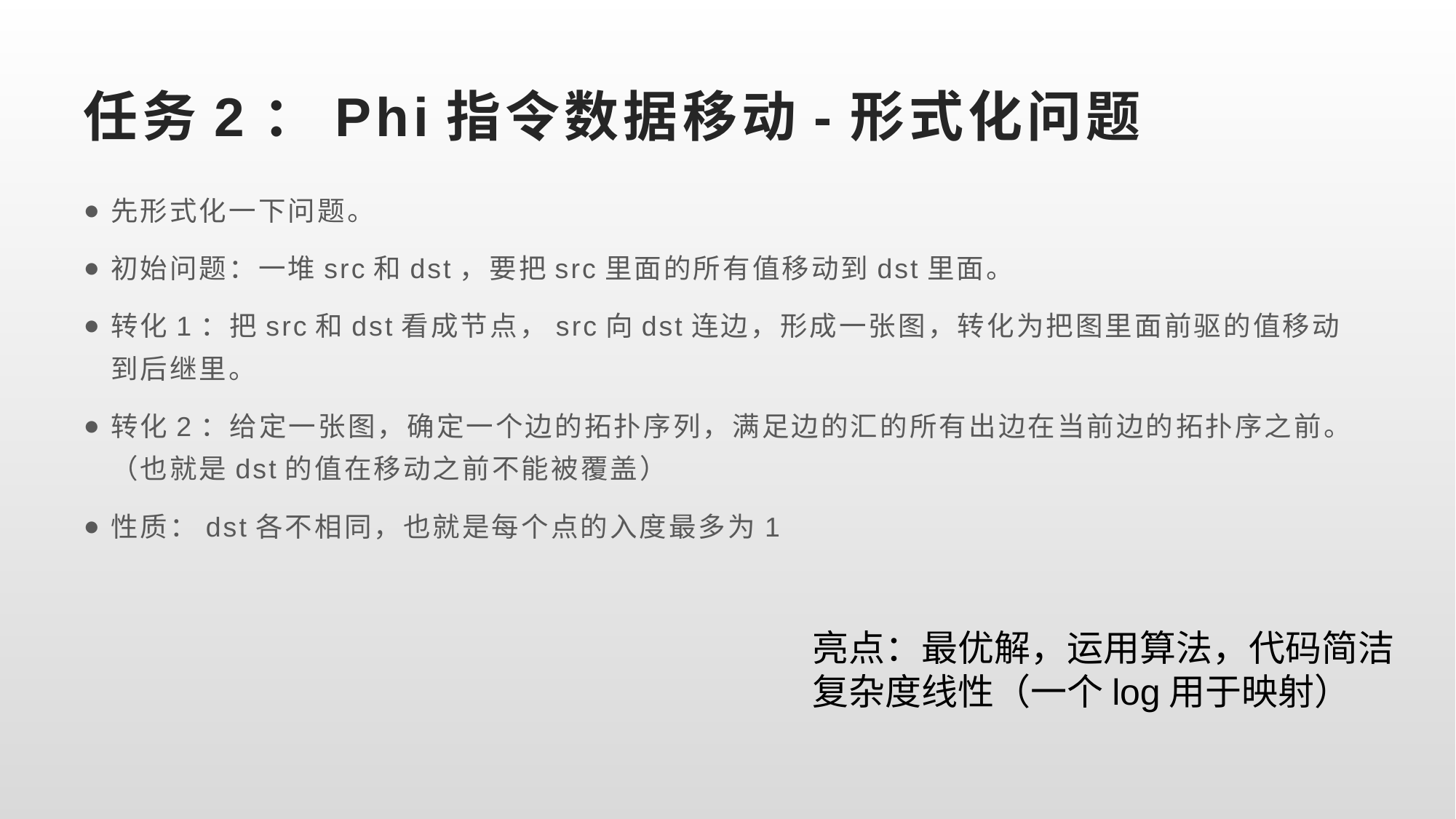

# 任务2：Phi指令数据移动-形式化问题
先形式化一下问题。
初始问题：一堆src和dst，要把src里面的所有值移动到dst里面。
转化1：把src和dst看成节点，src向dst连边，形成一张图，转化为把图里面前驱的值移动到后继里。
转化2：给定一张图，确定一个边的拓扑序列，满足边的汇的所有出边在当前边的拓扑序之前。（也就是dst的值在移动之前不能被覆盖）
性质：dst各不相同，也就是每个点的入度最多为1
亮点：最优解，运用算法，代码简洁
复杂度线性（一个log用于映射）